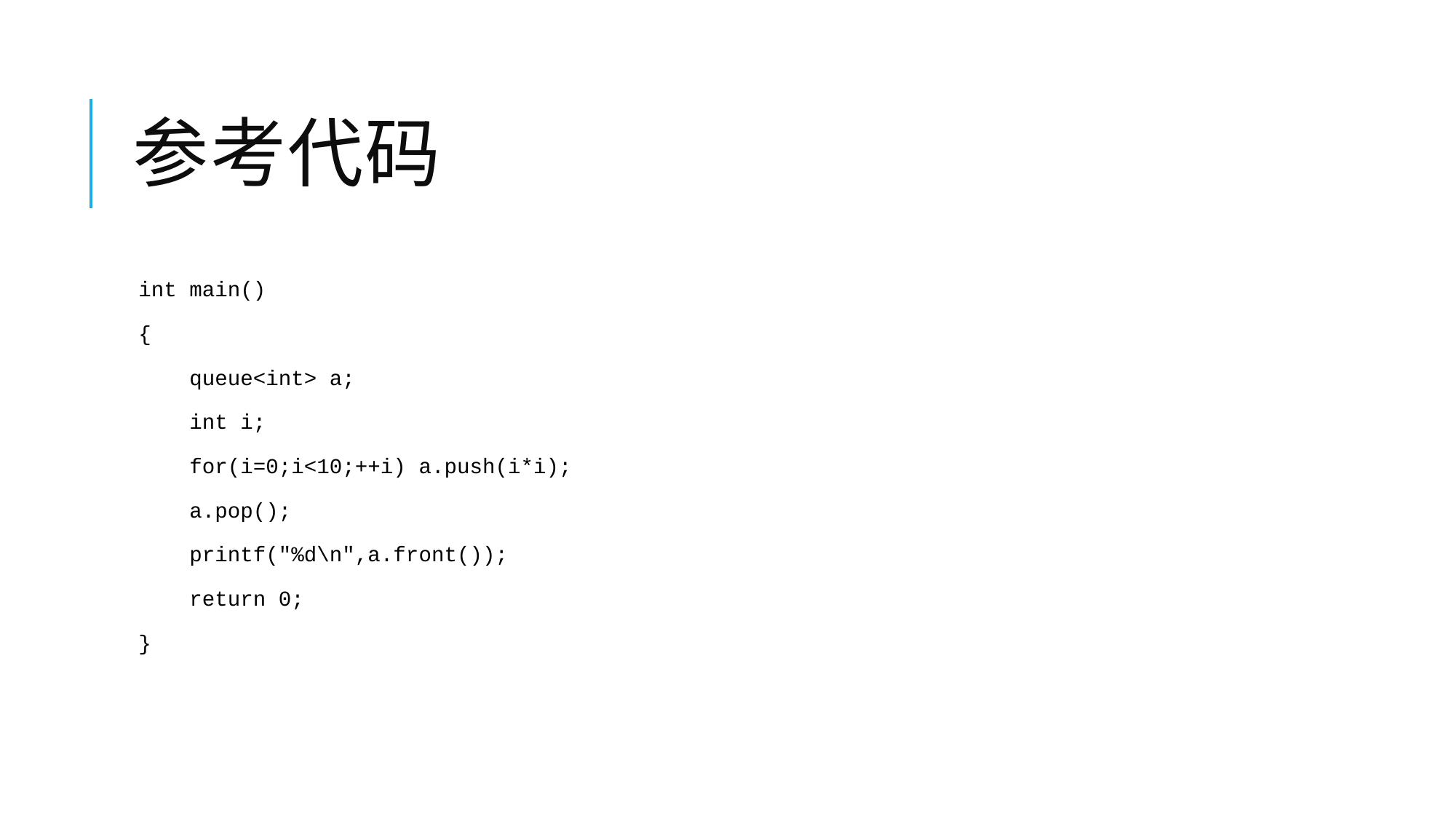

# 参考代码
int main()
{
    queue<int> a;
    int i;
    for(i=0;i<10;++i) a.push(i*i);
    a.pop();
    printf("%d\n",a.front());
    return 0;
}